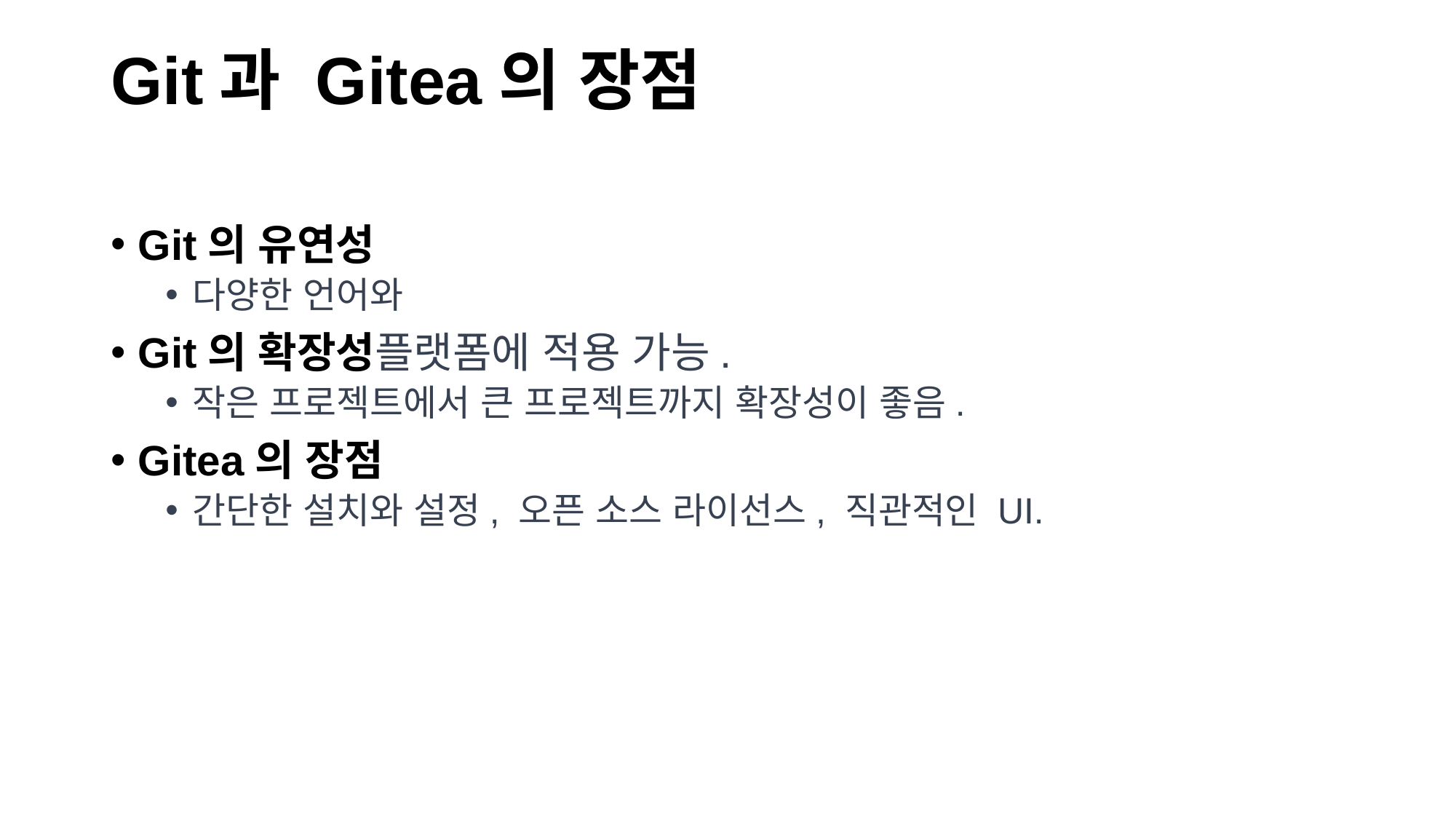

# Git과 Gitea의 장점
Git의 유연성
다양한 언어와
Git의 확장성플랫폼에 적용 가능.
작은 프로젝트에서 큰 프로젝트까지 확장성이 좋음.
Gitea의 장점
간단한 설치와 설정, 오픈 소스 라이선스, 직관적인 UI.